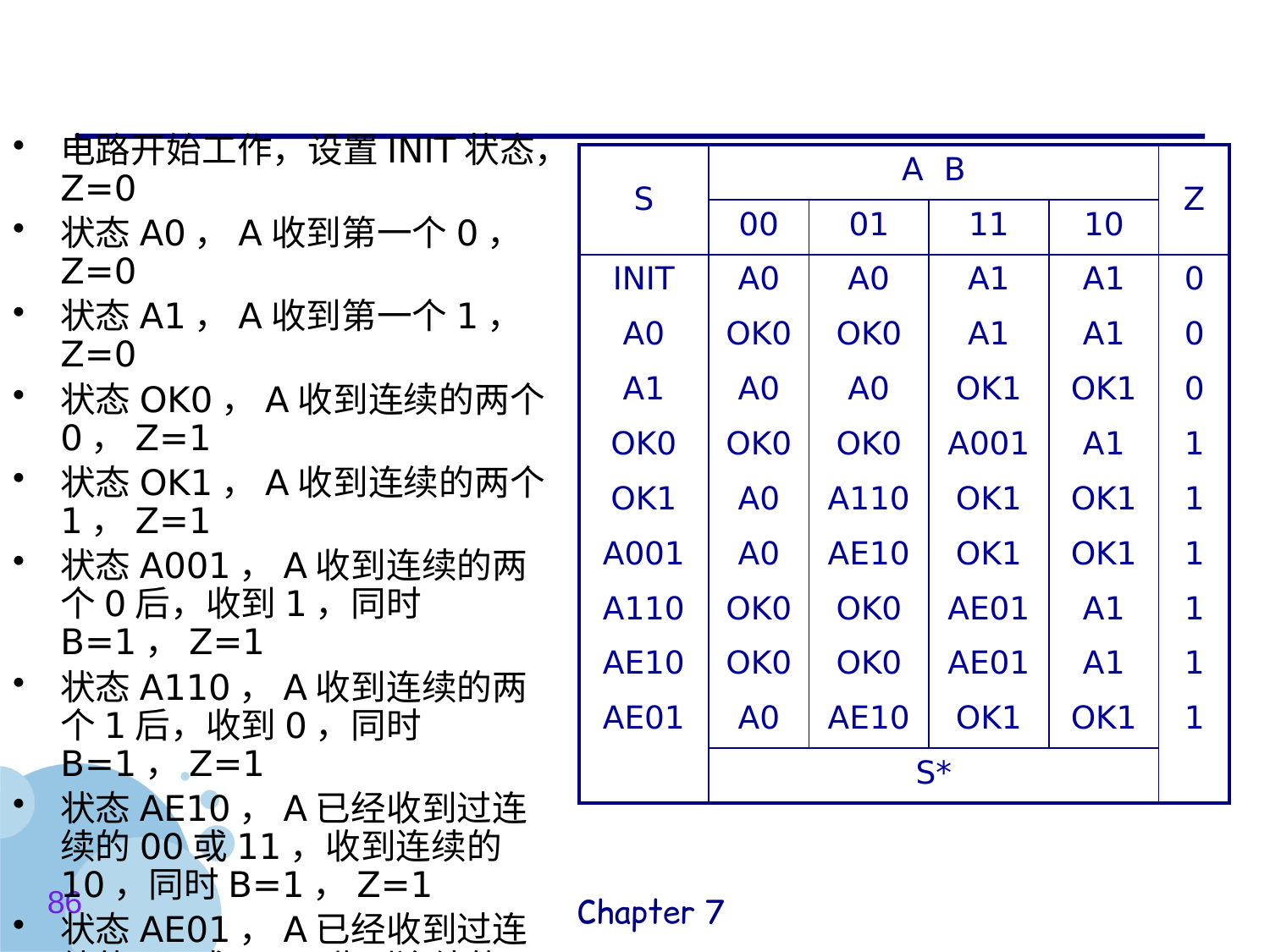

#
电路开始工作，设置INIT状态，Z=0
状态A0，A收到第一个0，Z=0
状态A1，A收到第一个1，Z=0
状态OK0，A收到连续的两个0，Z=1
状态OK1，A收到连续的两个1，Z=1
状态A001，A收到连续的两个0后，收到1，同时B=1，Z=1
状态A110，A收到连续的两个1后，收到0，同时B=1，Z=1
状态AE10，A已经收到过连续的00或11，收到连续的10，同时B=1，Z=1
状态AE01，A已经收到过连续的00或11，收到连续的01，同时B=1，Z=1
| S | A B |  |  |  | Z |
| --- | --- | --- | --- | --- | --- |
|  | 00 | 01 | 11 | 10 |  |
| INIT | A0 | A0 | A1 | A1 | 0 |
| A0 | OK0 | OK0 | A1 | A1 | 0 |
| A1 | A0 | A0 | OK1 | OK1 | 0 |
| OK0 | OK0 | OK0 | A001 | A1 | 1 |
| OK1 | A0 | A110 | OK1 | OK1 | 1 |
| A001 | A0 | AE10 | OK1 | OK1 | 1 |
| A110 | OK0 | OK0 | AE01 | A1 | 1 |
| AE10 | OK0 | OK0 | AE01 | A1 | 1 |
| AE01 | A0 | AE10 | OK1 | OK1 | 1 |
|  | S\* |  |  |  |  |